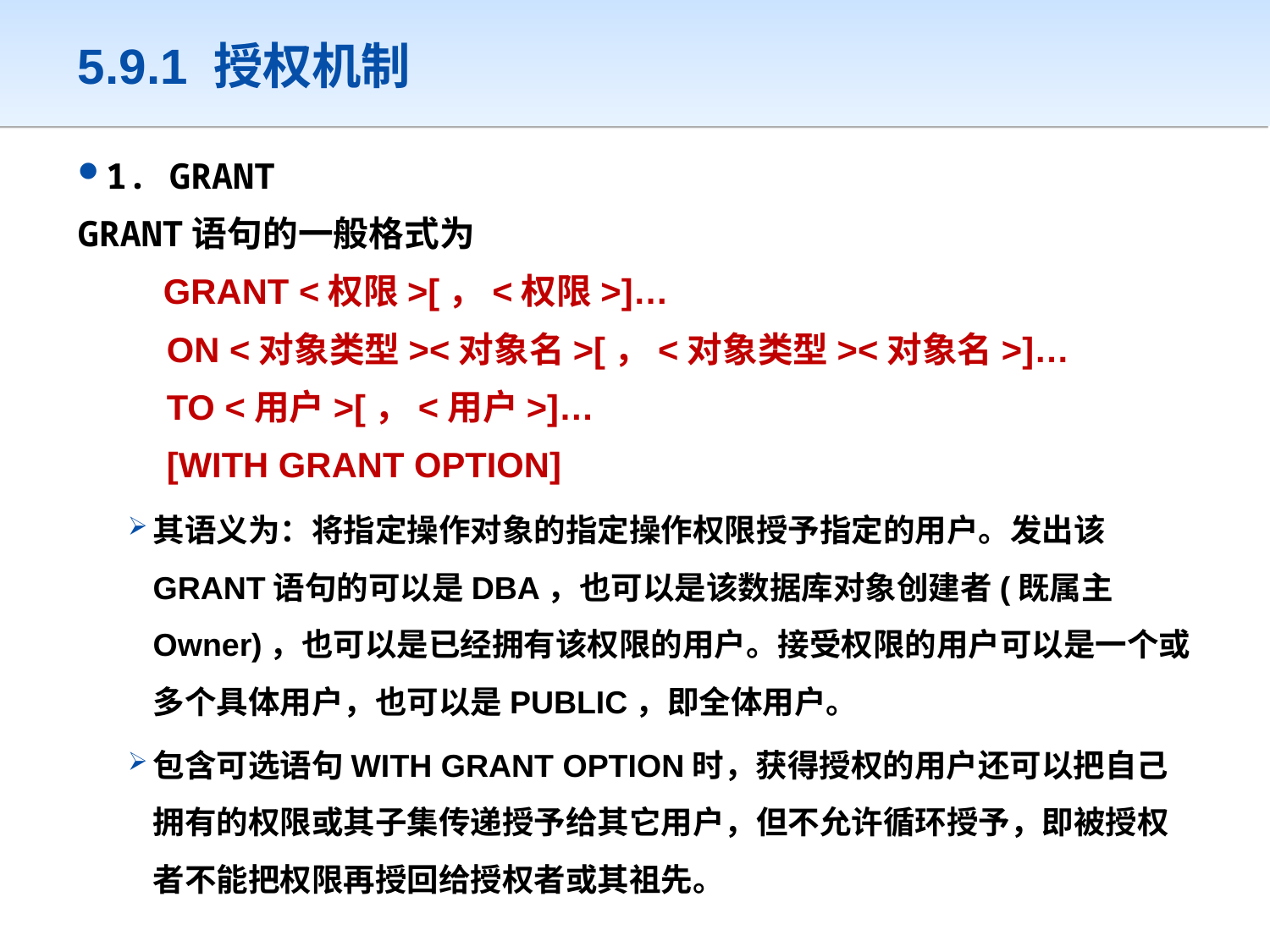

# 5.9.1 授权机制
1. GRANT
GRANT语句的一般格式为
    GRANT <权限>[，<权限>]…
    ON <对象类型><对象名>[，<对象类型><对象名>]…
    TO <用户>[，<用户>]…
    [WITH GRANT OPTION]
其语义为：将指定操作对象的指定操作权限授予指定的用户。发出该GRANT语句的可以是DBA，也可以是该数据库对象创建者(既属主Owner)，也可以是已经拥有该权限的用户。接受权限的用户可以是一个或多个具体用户，也可以是PUBLIC，即全体用户。
包含可选语句WITH GRANT OPTION时，获得授权的用户还可以把自己拥有的权限或其子集传递授予给其它用户，但不允许循环授予，即被授权者不能把权限再授回给授权者或其祖先。